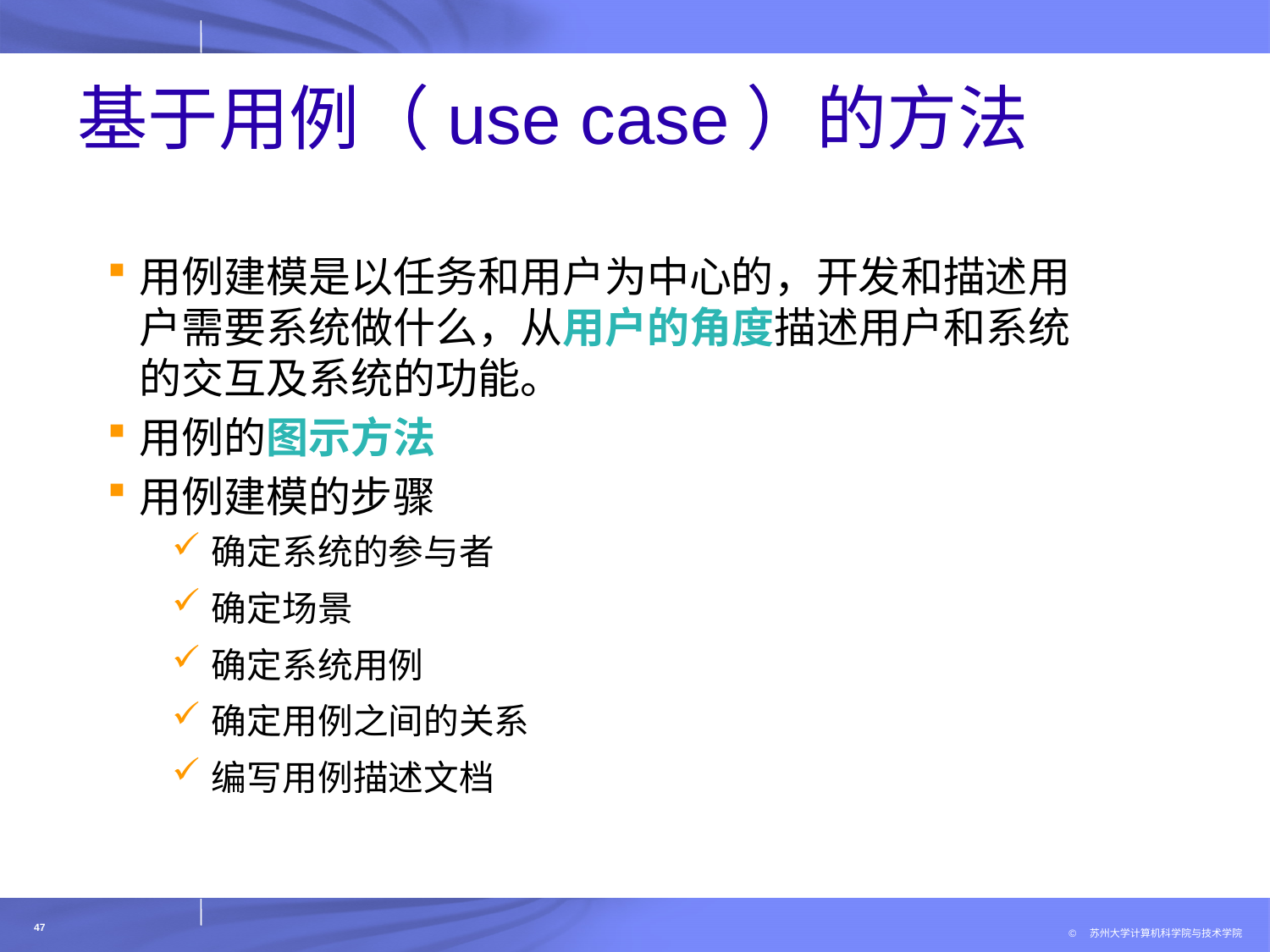

# 基于用例（use case）的方法
用例建模是以任务和用户为中心的，开发和描述用户需要系统做什么，从用户的角度描述用户和系统的交互及系统的功能。
用例的图示方法
用例建模的步骤
确定系统的参与者
确定场景
确定系统用例
确定用例之间的关系
编写用例描述文档

47